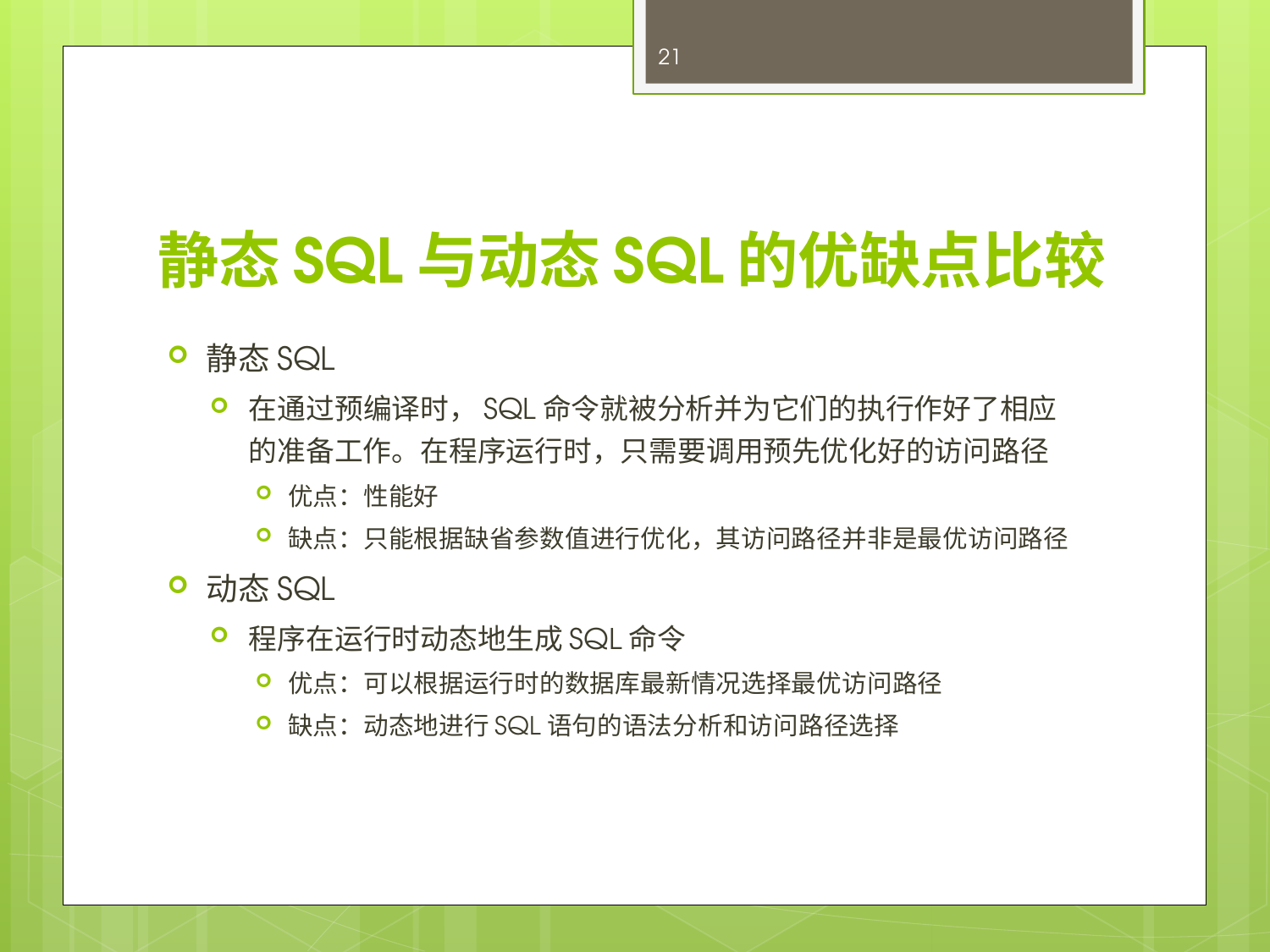

21
# 静态SQL与动态SQL的优缺点比较
静态SQL
在通过预编译时，SQL命令就被分析并为它们的执行作好了相应的准备工作。在程序运行时，只需要调用预先优化好的访问路径
优点：性能好
缺点：只能根据缺省参数值进行优化，其访问路径并非是最优访问路径
动态SQL
程序在运行时动态地生成SQL命令
优点：可以根据运行时的数据库最新情况选择最优访问路径
缺点：动态地进行SQL语句的语法分析和访问路径选择